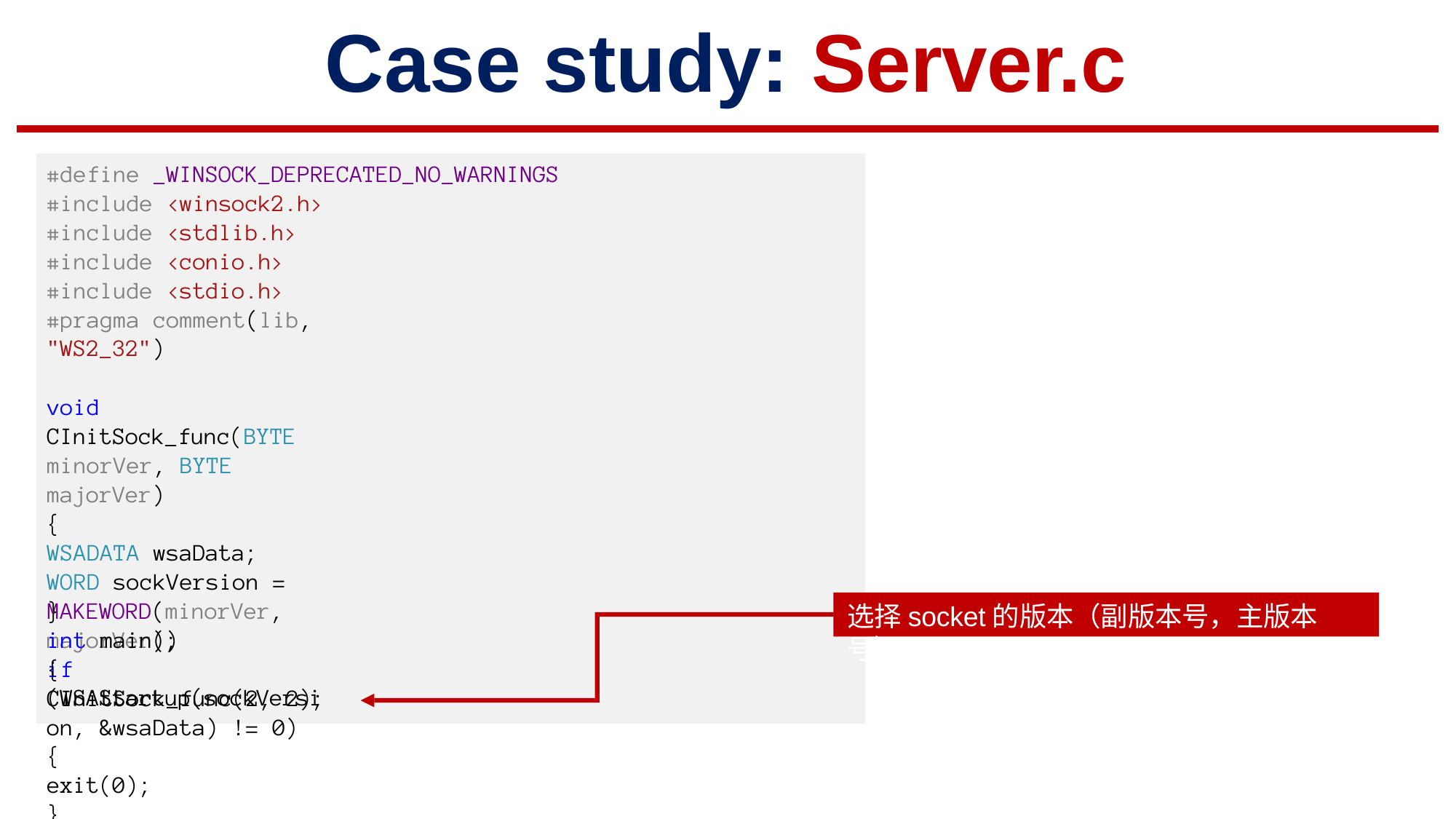

# Case study: Server.c

#define _WINSOCK_DEPRECATED_NO_WARNINGS
#include <winsock2.h> #include <stdlib.h> #include <conio.h> #include <stdio.h>
#pragma comment(lib, "WS2_32")

void CInitSock_func(BYTE minorVer, BYTE majorVer)
{
WSADATA wsaData;
WORD sockVersion = MAKEWORD(minorVer, majorVer);
if (WSAStartup(sockVersion, &wsaData) != 0)
{
exit(0);
}

}
int main()
选择socket的版本（副版本号，主版本号）

{
CInitSock_func(2, 2);